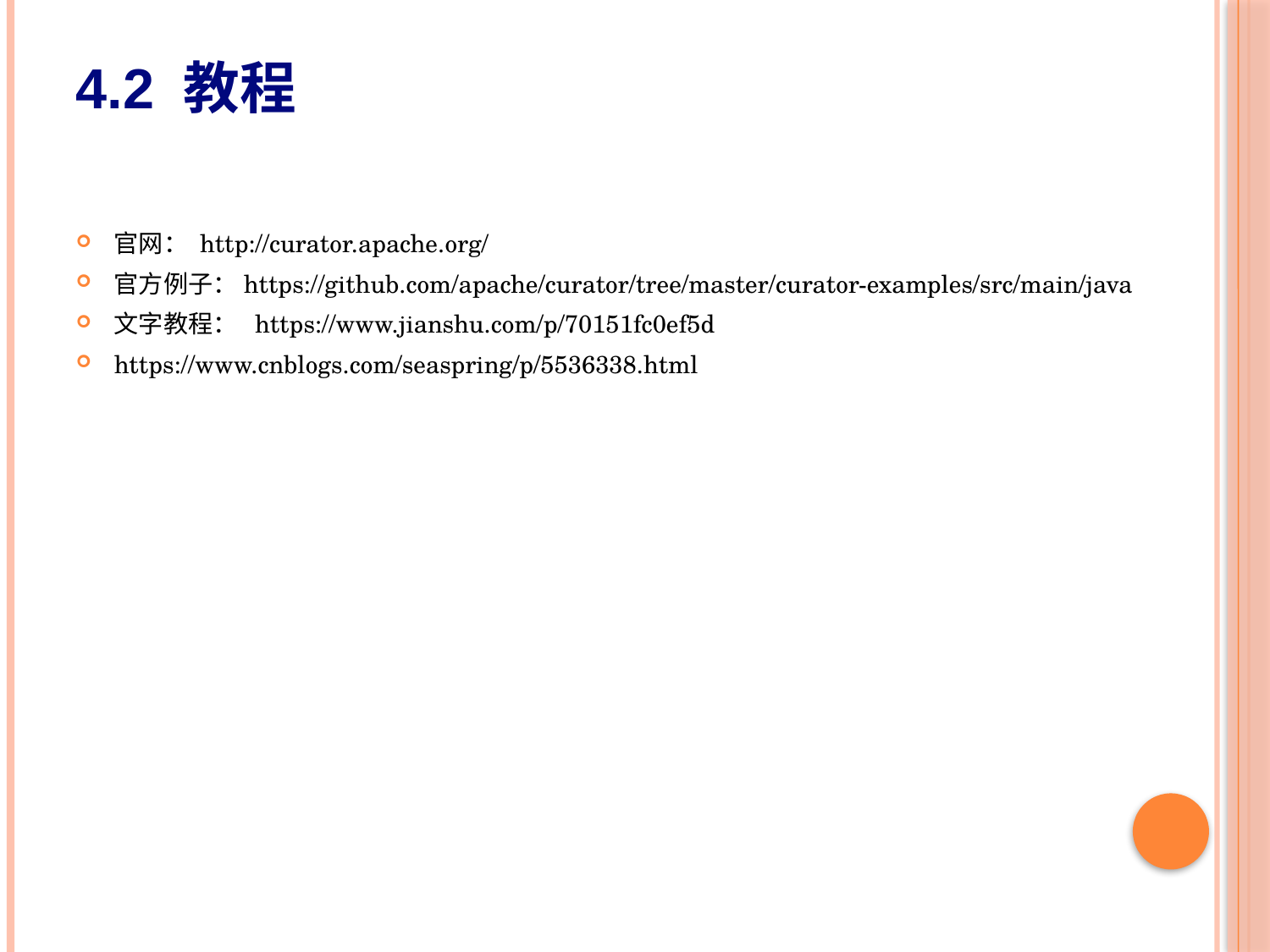

# 4.2 教程
官网： http://curator.apache.org/
官方例子：https://github.com/apache/curator/tree/master/curator-examples/src/main/java
文字教程：  https://www.jianshu.com/p/70151fc0ef5d
https://www.cnblogs.com/seaspring/p/5536338.html